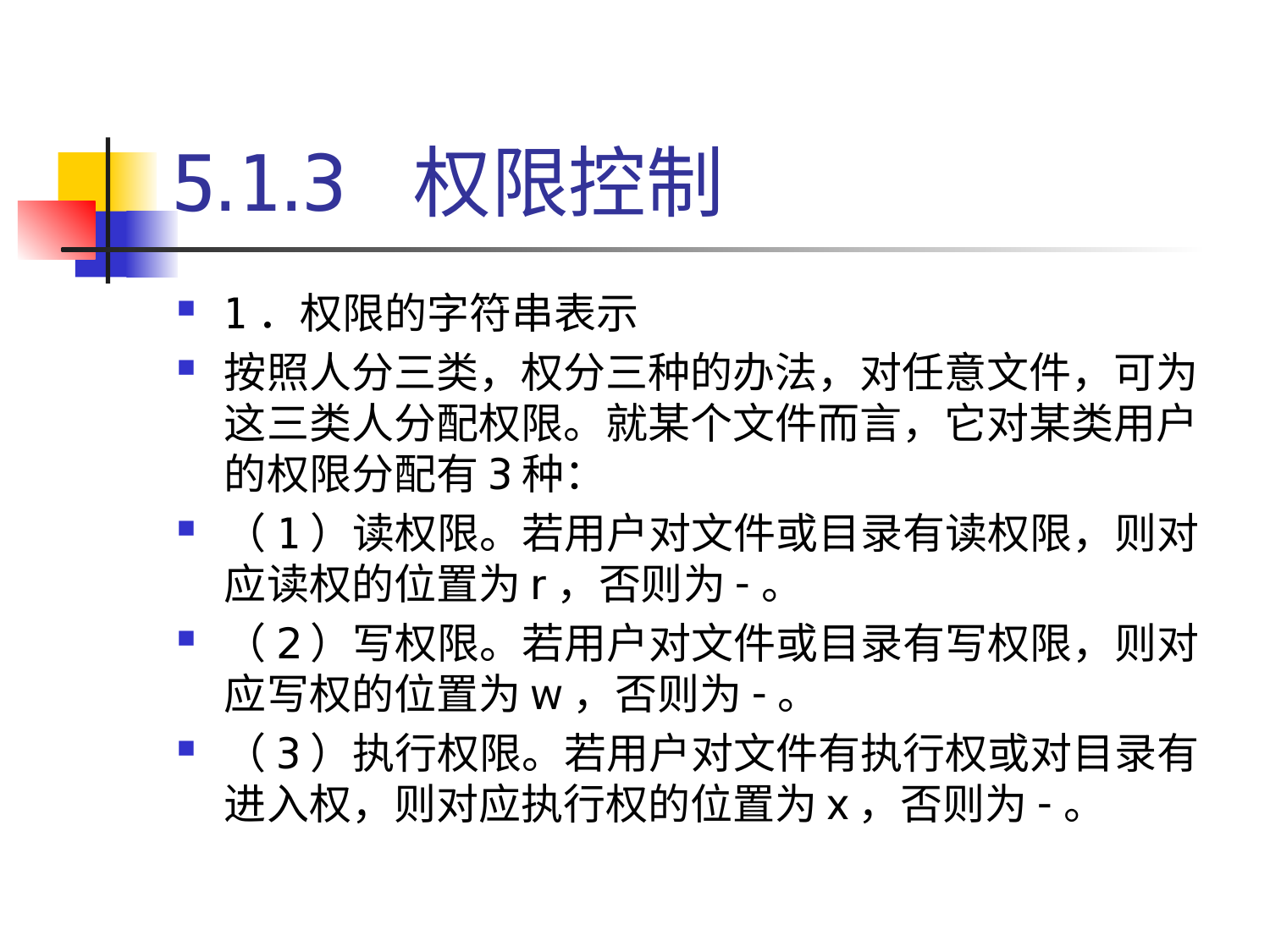

# 5.1.3  权限控制
1．权限的字符串表示
按照人分三类，权分三种的办法，对任意文件，可为这三类人分配权限。就某个文件而言，它对某类用户的权限分配有3种：
（1）读权限。若用户对文件或目录有读权限，则对应读权的位置为r，否则为-。
（2）写权限。若用户对文件或目录有写权限，则对应写权的位置为w，否则为-。
（3）执行权限。若用户对文件有执行权或对目录有进入权，则对应执行权的位置为x，否则为-。